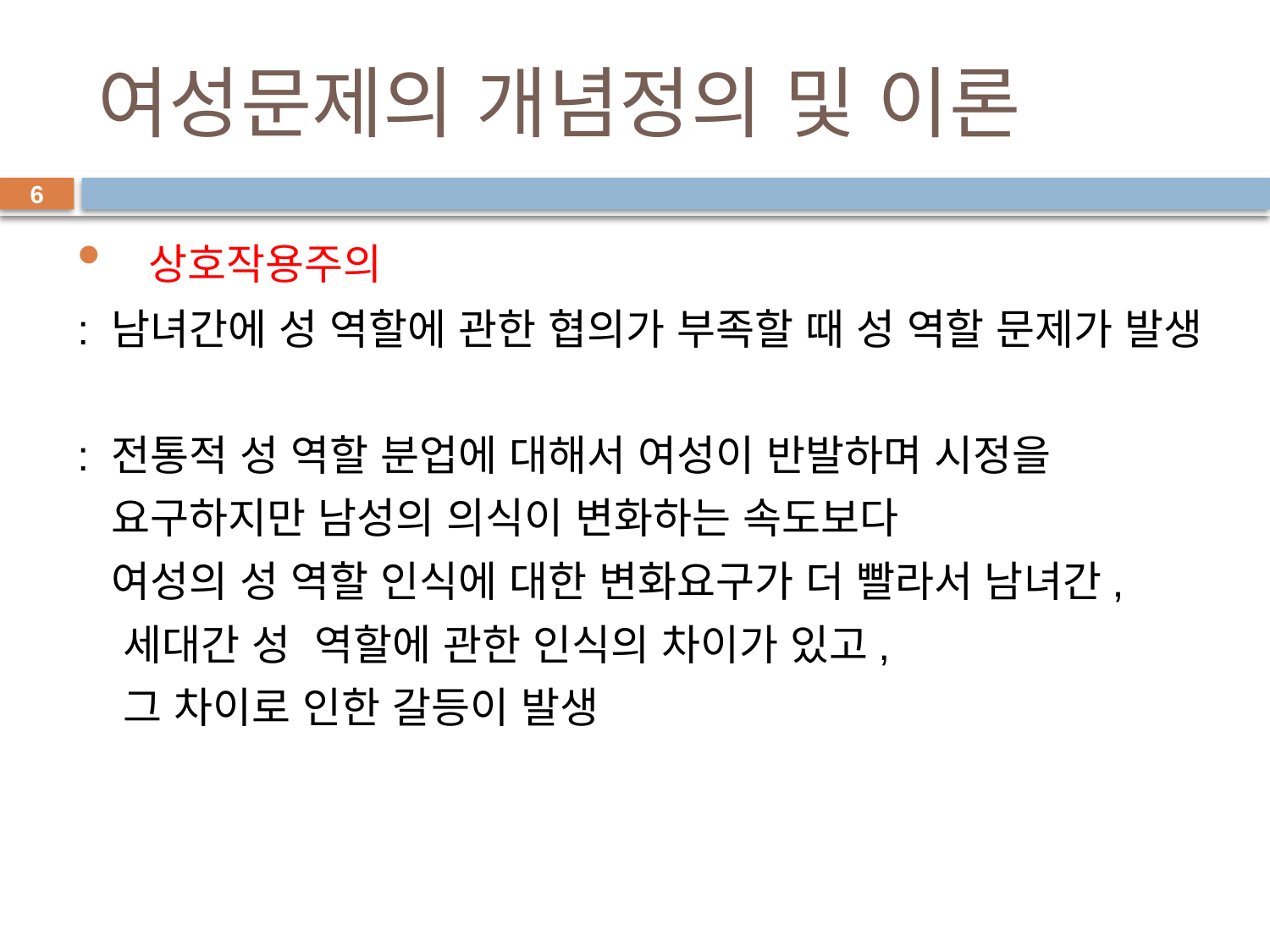

# 여성문제의 개념정의 및 이론
6
 상호작용주의
: 남녀간에 성 역할에 관한 협의가 부족할 때 성 역할 문제가 발생

: 전통적 성 역할 분업에 대해서 여성이 반발하며 시정을
  요구하지만 남성의 의식이 변화하는 속도보다
  여성의 성 역할 인식에 대한 변화요구가 더 빨라서 남녀간,
   세대간 성  역할에 관한 인식의 차이가 있고,
   그 차이로 인한 갈등이 발생